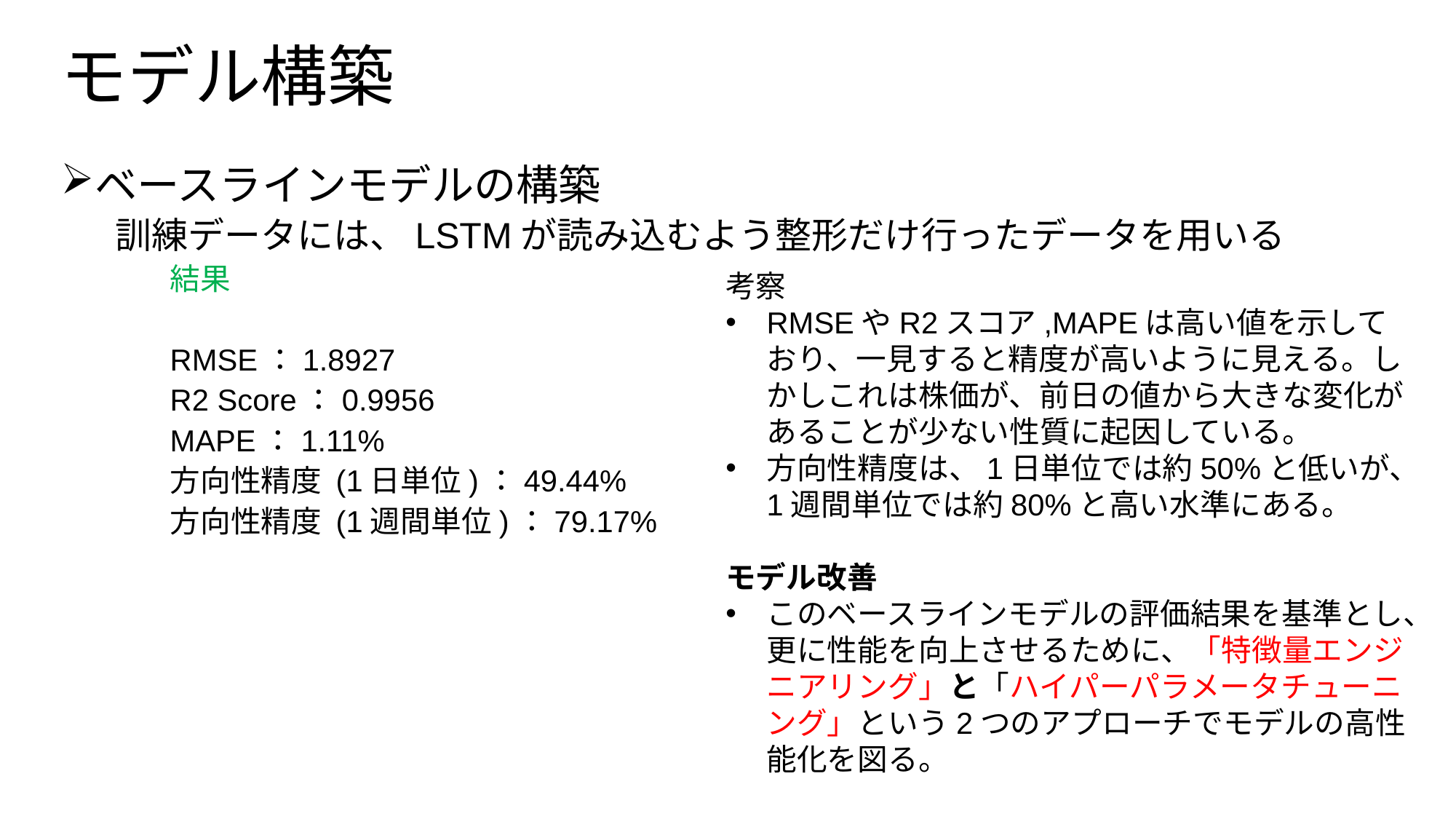

# モデル構築
ベースラインモデルの構築
訓練データには、LSTMが読み込むよう整形だけ行ったデータを用いる
結果

RMSE：1.8927
R2 Score：0.9956
MAPE：1.11%
方向性精度 (1日単位)：49.44%
方向性精度 (1週間単位)：79.17%

考察
RMSEやR2スコア,MAPEは高い値を示しており、一見すると精度が高いように見える。しかしこれは株価が、前日の値から大きな変化があることが少ない性質に起因している。
方向性精度は、1日単位では約50%と低いが、1週間単位では約80%と高い水準にある。

モデル改善
このベースラインモデルの評価結果を基準とし、更に性能を向上させるために、「特徴量エンジニアリング」と「ハイパーパラメータチューニング」という2つのアプローチでモデルの高性能化を図る。